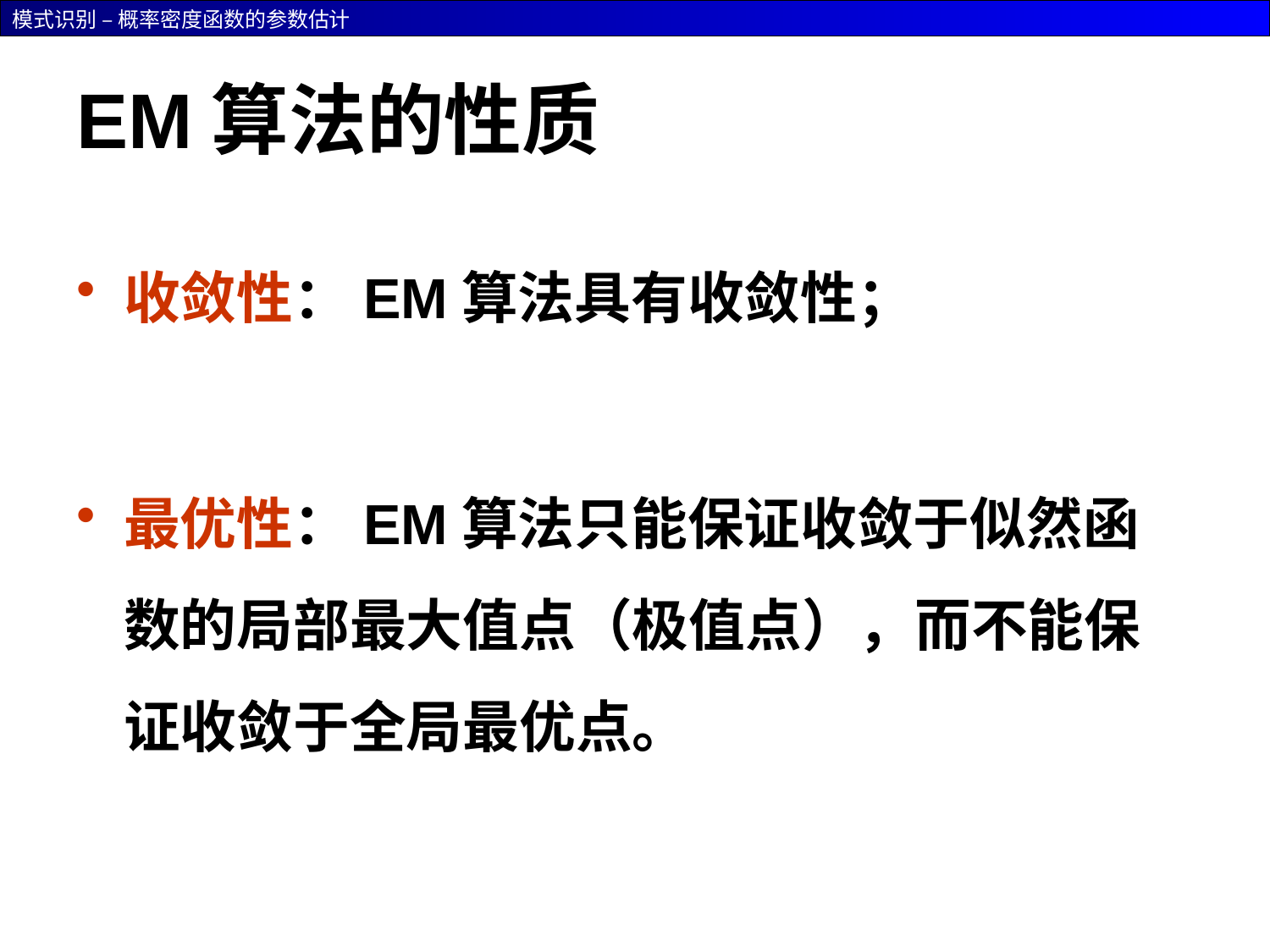

# EM算法的性质
收敛性：EM算法具有收敛性；

最优性：EM算法只能保证收敛于似然函数的局部最大值点（极值点），而不能保证收敛于全局最优点。